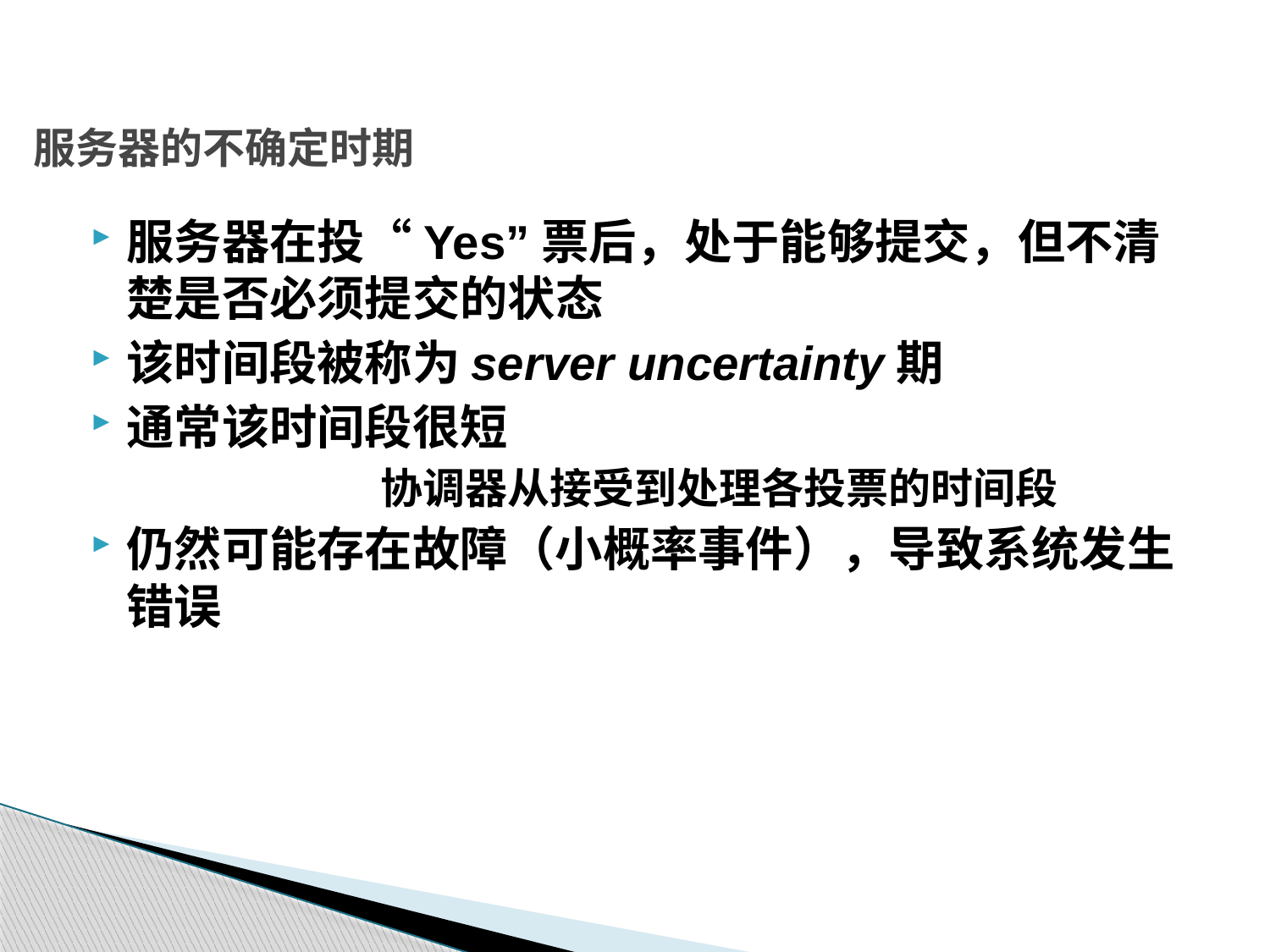

# 服务器的不确定时期
服务器在投“Yes”票后，处于能够提交，但不清楚是否必须提交的状态
该时间段被称为server uncertainty期
通常该时间段很短
			协调器从接受到处理各投票的时间段
仍然可能存在故障（小概率事件），导致系统发生错误